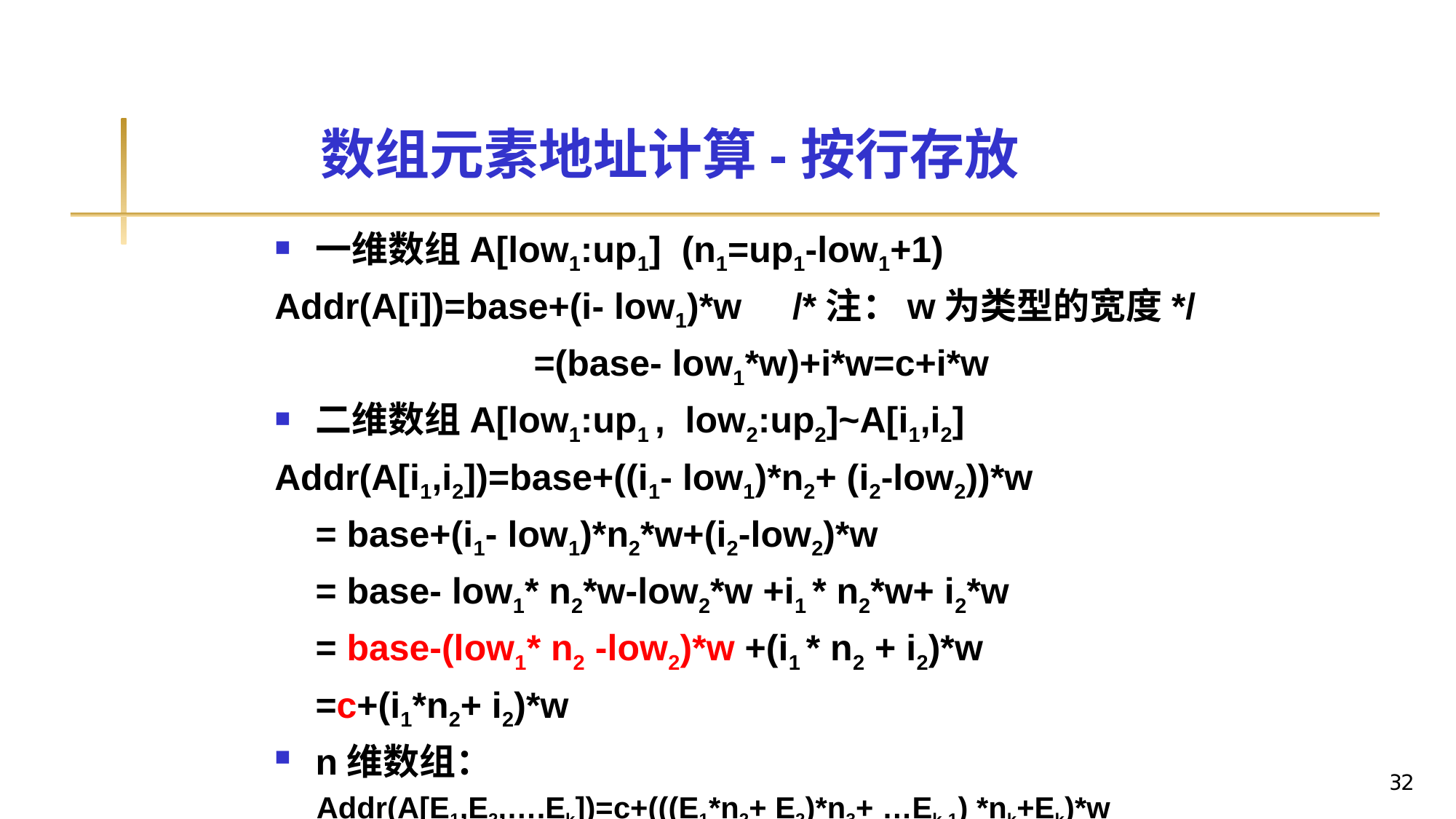

# 数组元素地址计算-按行存放
一维数组A[low1:up1]  (n1=up1-low1+1)
Addr(A[i])=base+(i- low1)*w     /*注：w为类型的宽度*/
			=(base- low1*w)+i*w=c+i*w
二维数组A[low1:up1 ,  low2:up2]~A[i1,i2]
Addr(A[i1,i2])=base+((i1- low1)*n2+ (i2-low2))*w
	= base+(i1- low1)*n2*w+(i2-low2)*w
	= base- low1* n2*w-low2*w +i1 * n2*w+ i2*w
	= base-(low1* n2 -low2)*w +(i1 * n2 + i2)*w
	=c+(i1*n2+ i2)*w
n维数组：
     Addr(A[E1,E2,….Ek])=c+(((E1*n2+ E2)*n3+ …Ek-1) *nk+Ek)*w

32